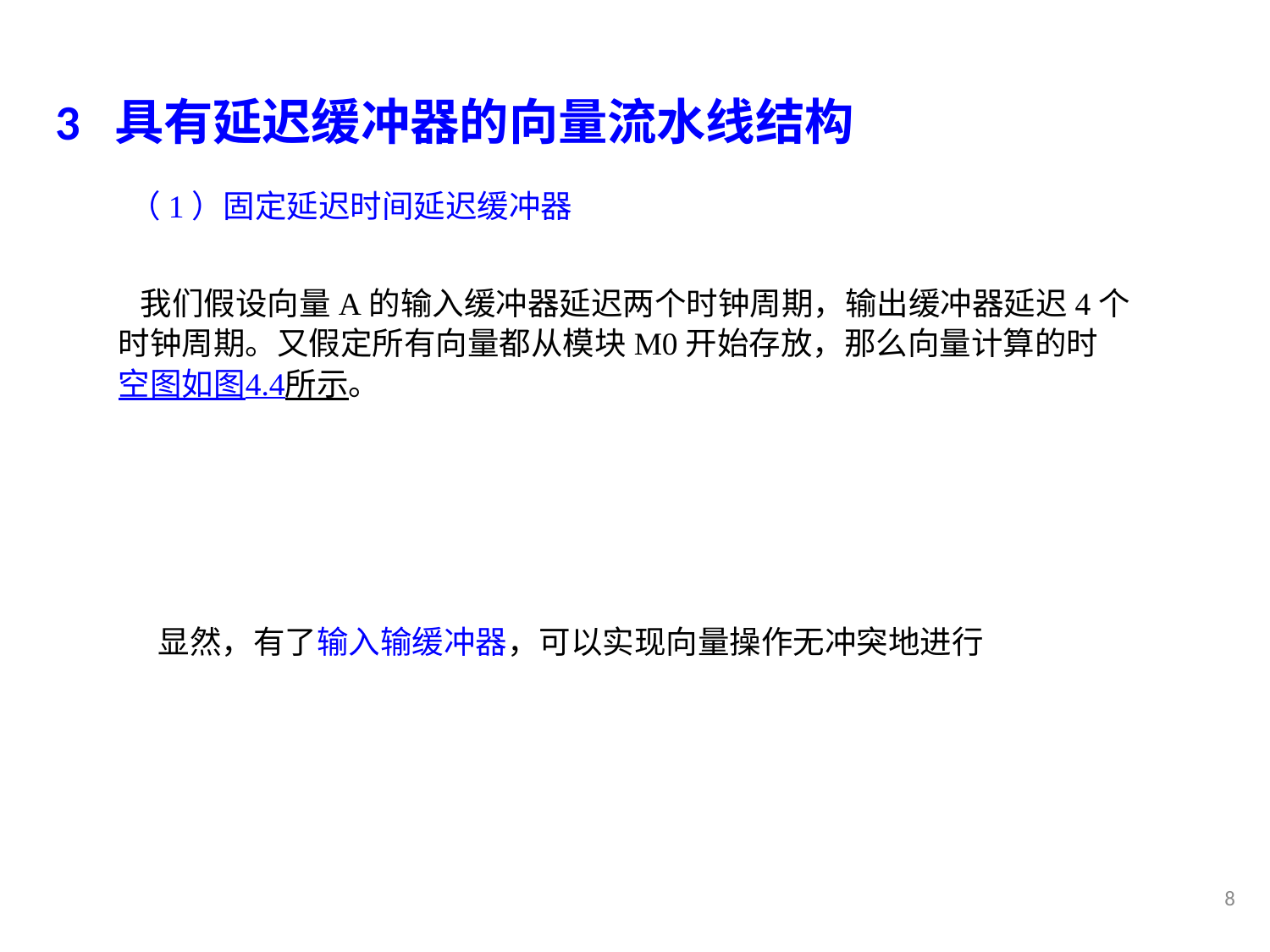

3  具有延迟缓冲器的向量流水线结构
（1）固定延迟时间延迟缓冲器
  我们假设向量A的输入缓冲器延迟两个时钟周期，输出缓冲器延迟4个时钟周期。又假定所有向量都从模块M0开始存放，那么向量计算的时空图如图4.4所示。
   显然，有了输入输缓冲器，可以实现向量操作无冲突地进行
8